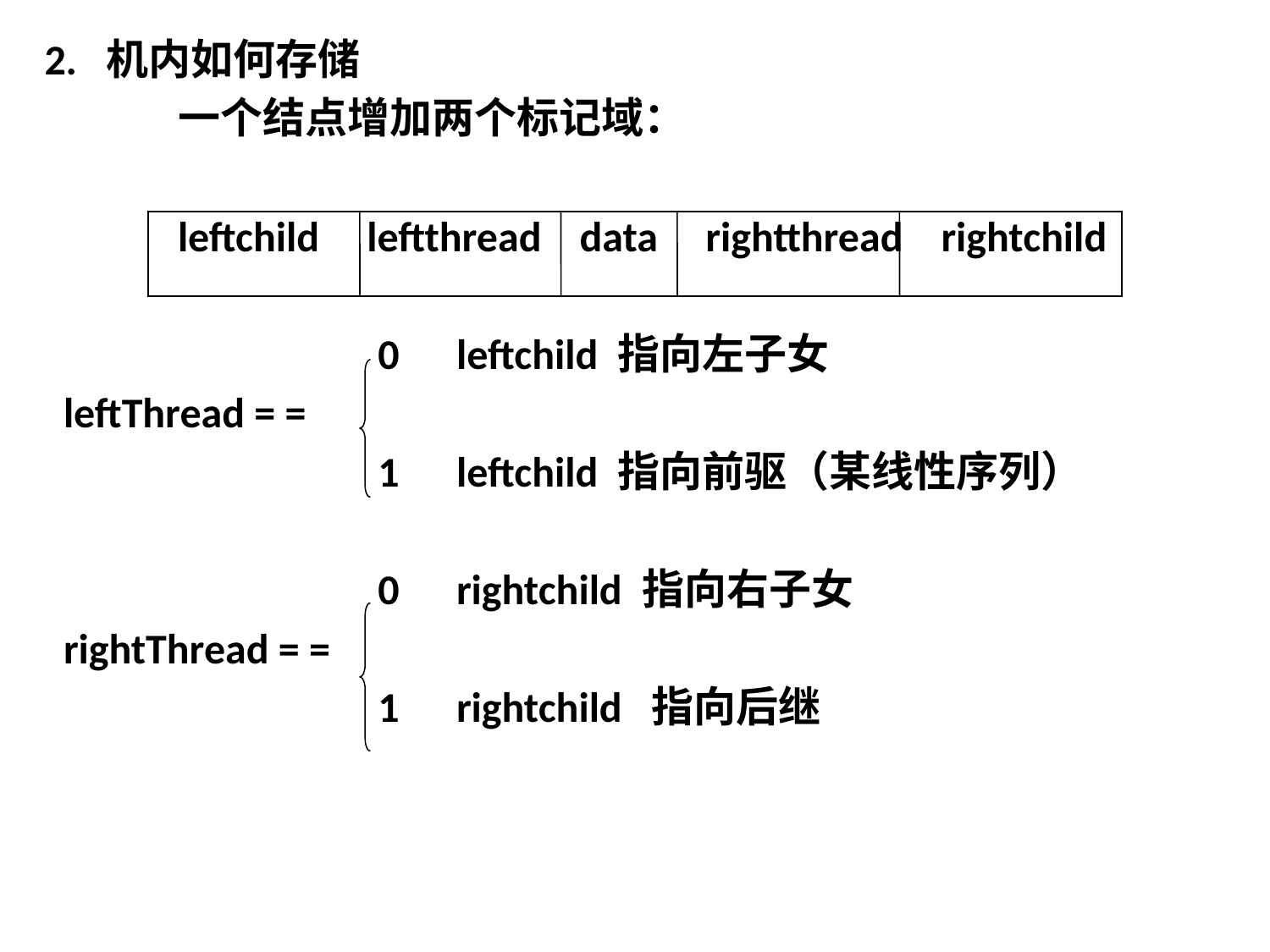

2.  机内如何存储
             一个结点增加两个标记域：

              leftchild     leftthread    data     rightthread    rightchild

                                   0      leftchild 指向左子女
  leftThread = =
                                   1      leftchild 指向前驱（某线性序列）

                                   0      rightchild 指向右子女
  rightThread = =
                                   1      rightchild  指向后继